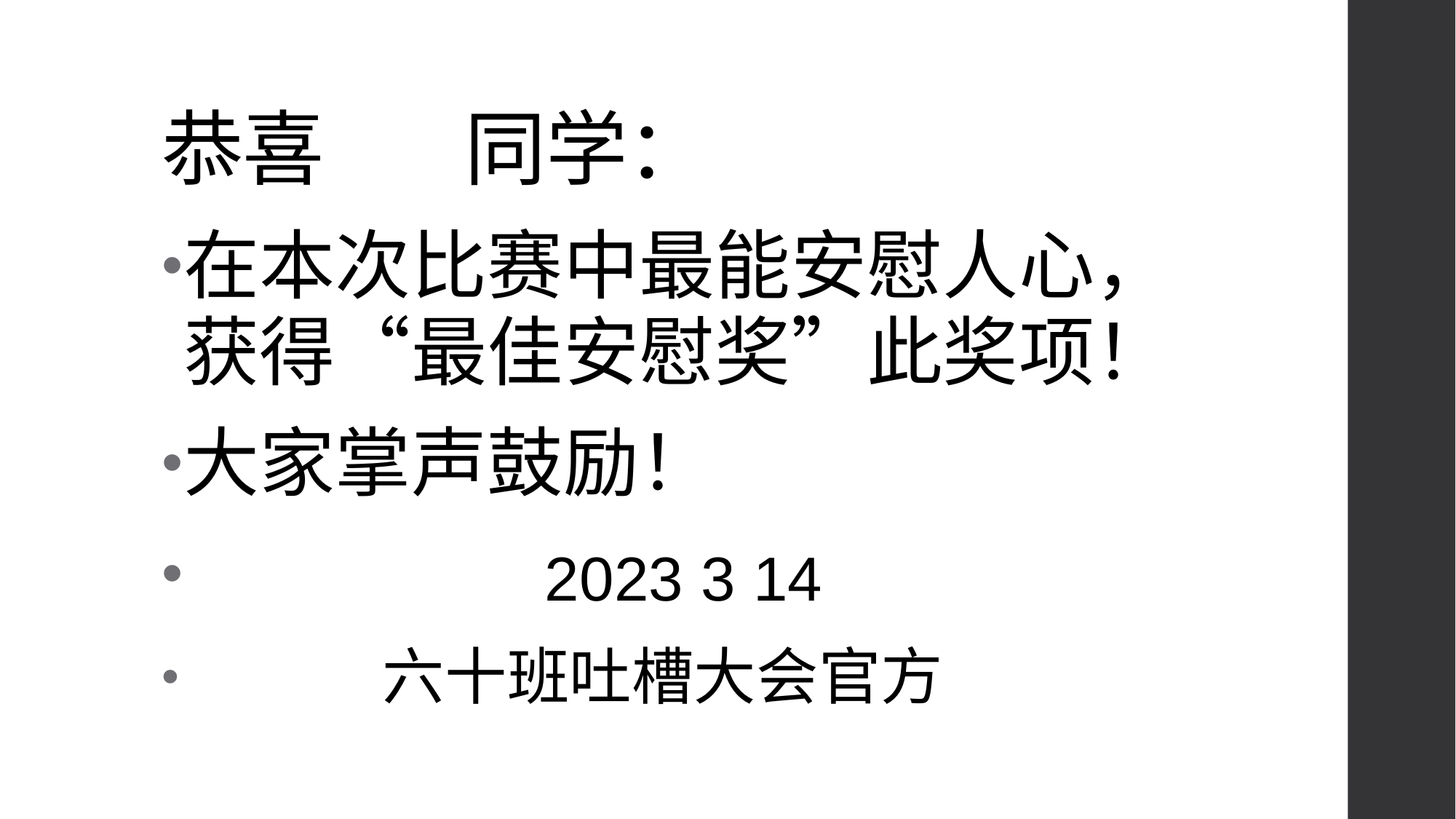

# 恭喜        同学：
在本次比赛中最能安慰人心，获得“最佳安慰奖”此奖项！
大家掌声鼓励！
                 2023 3 14
             六十班吐槽大会官方